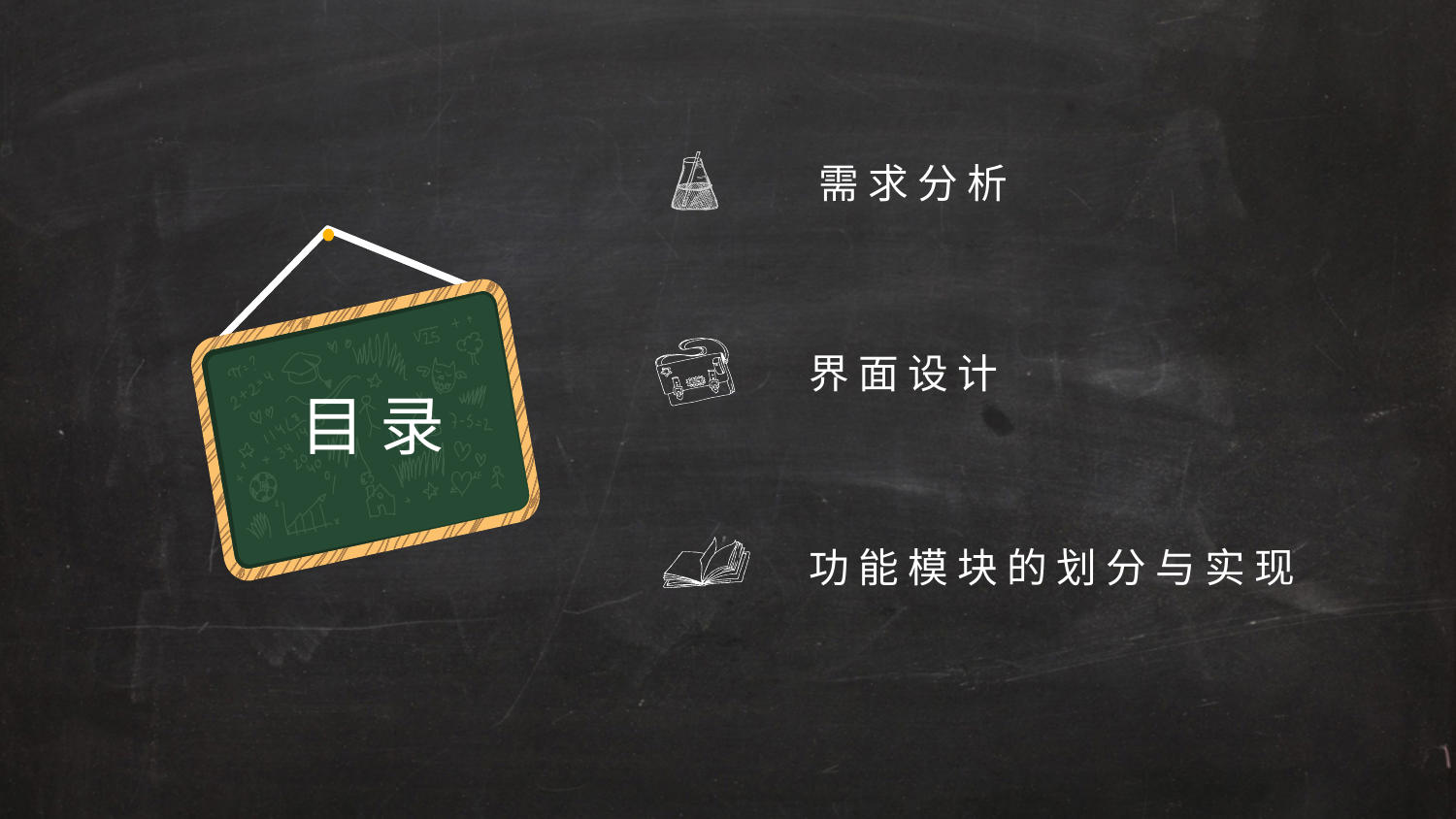

需 求 分 析

界 面 设 计
目 录
功 能 模 块 的 划 分 与 实 现